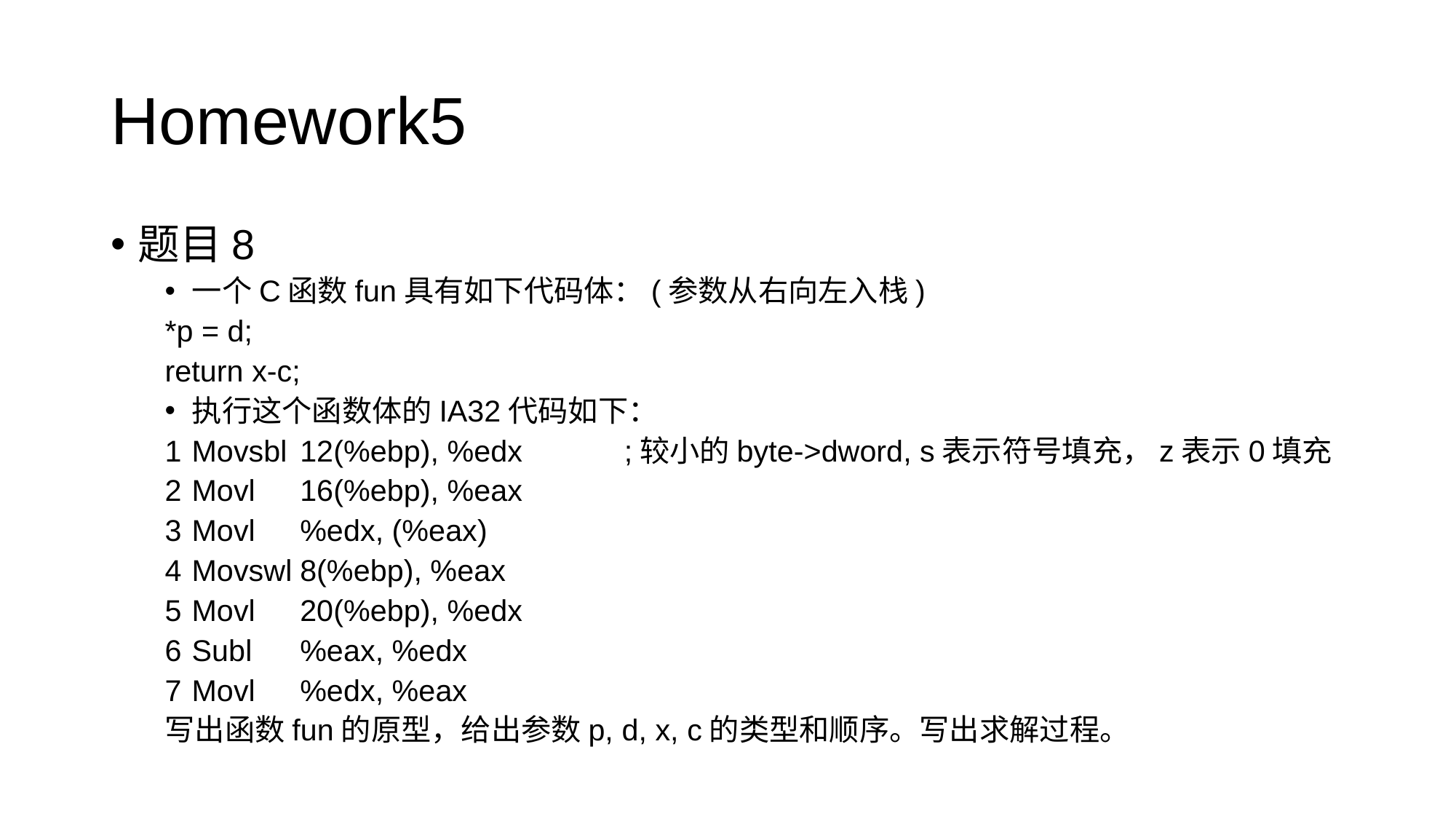

# Homework5
题目8
一个C函数fun具有如下代码体：(参数从右向左入栈)
*p = d;
return x-c;
执行这个函数体的IA32代码如下：
Movsbl	12(%ebp), %edx	;较小的byte->dword, s表示符号填充，z表示0填充
Movl	16(%ebp), %eax
Movl 	%edx, (%eax)
Movswl	8(%ebp), %eax
Movl	20(%ebp), %edx
Subl	%eax, %edx
Movl	%edx, %eax
写出函数fun的原型，给出参数p, d, x, c的类型和顺序。写出求解过程。